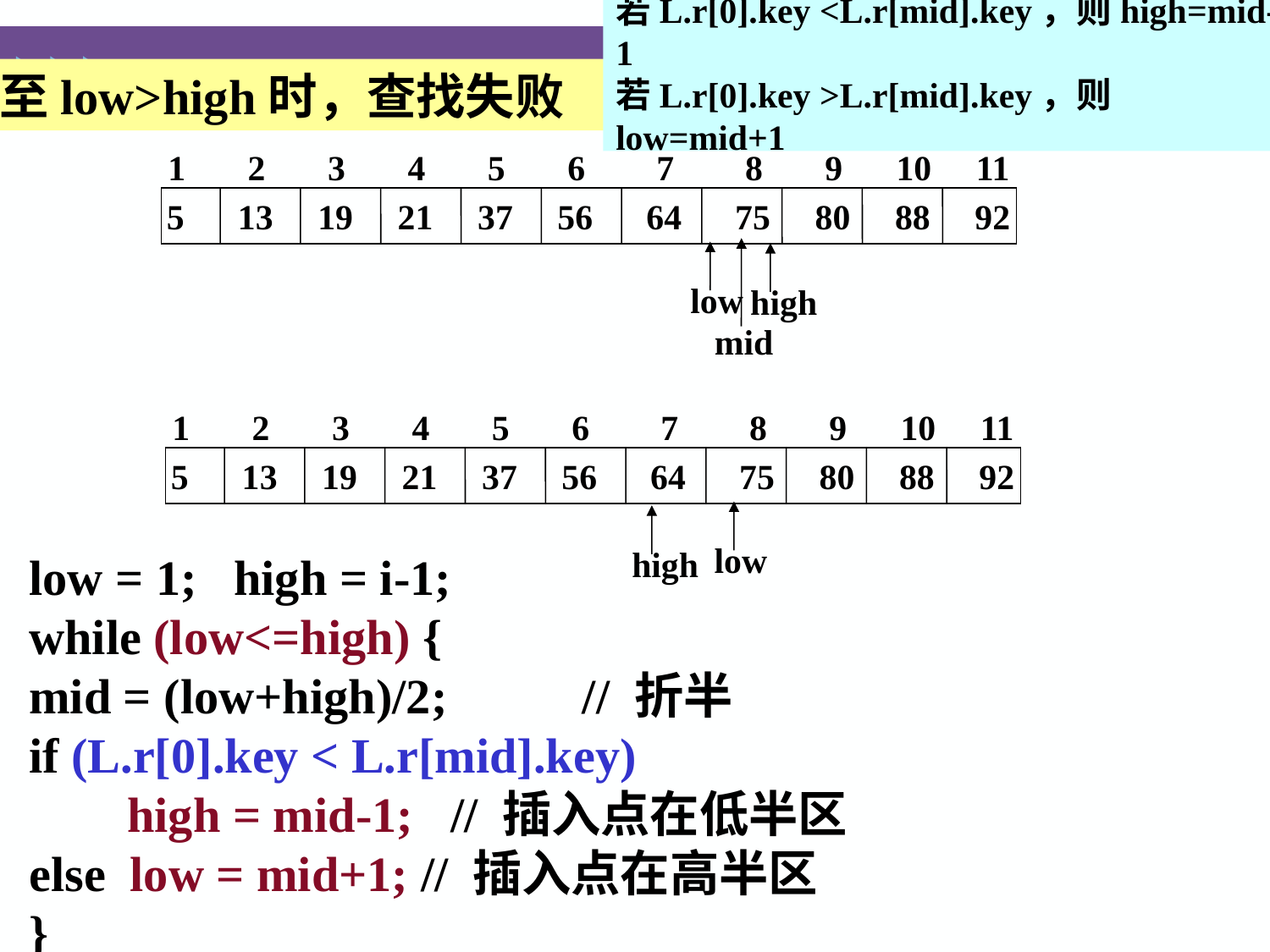

若L.r[0].key <L.r[mid].key，则high=mid-1
若L.r[0].key >L.r[mid].key，则low=mid+1
直至low>high时，查找失败
1       2       3       4       5       6        7        8       9      10     11

5      13     19     21     37     56      64      75     80     88     92

low

high
mid
1       2       3       4       5       6        7        8       9      10     11

5      13     19     21     37     56      64      75     80     88     92

low

high
low = 1;   high = i-1;
while (low<=high) {
mid = (low+high)/2;           // 折半
if (L.r[0].key < L.r[mid].key)
        high = mid-1;   // 插入点在低半区
else  low = mid+1; // 插入点在高半区
}